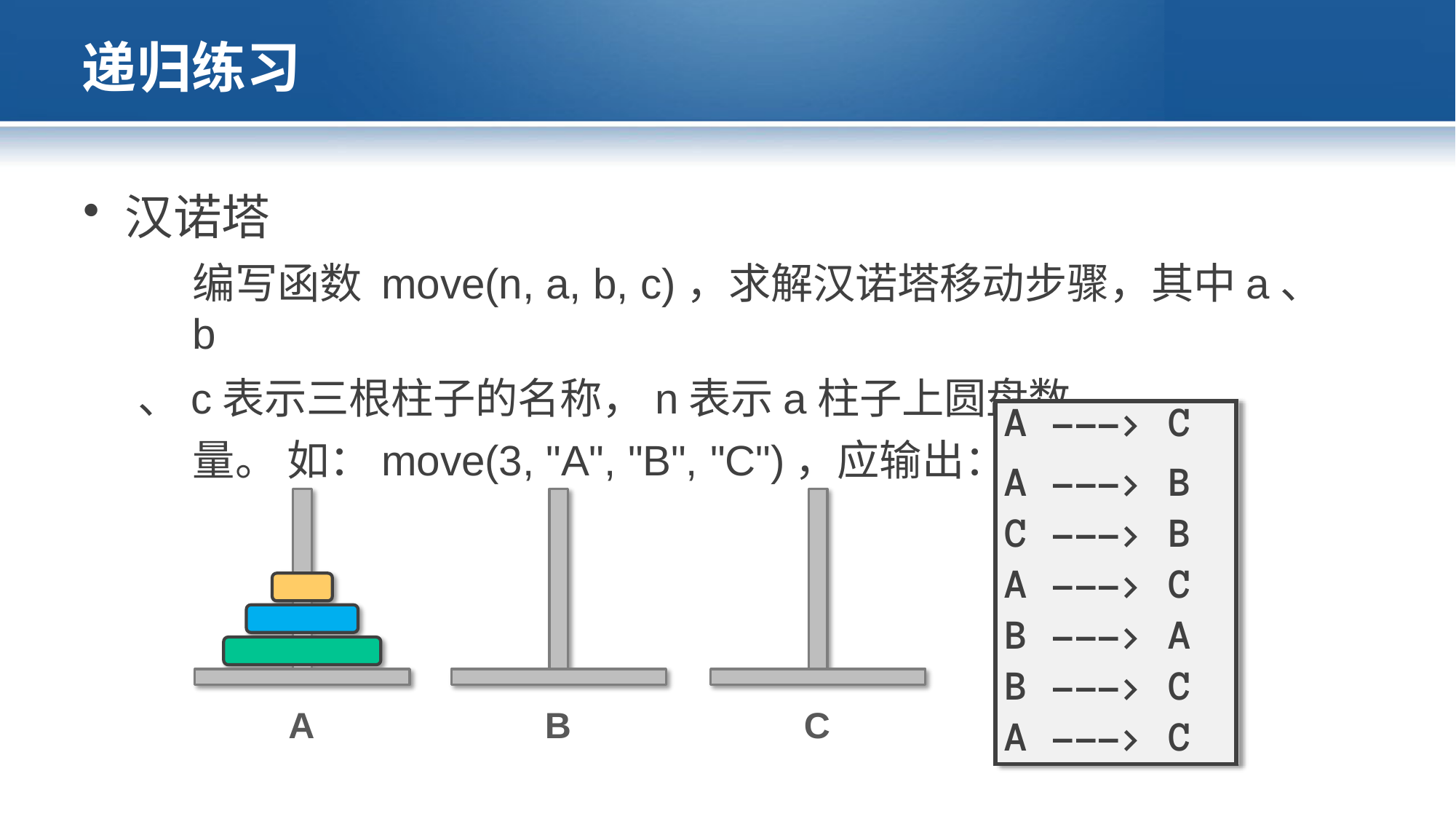

# 递归练习
汉诺塔
编写函数 move(n, a, b, c)，求解汉诺塔移动步骤，其中a、b
、c表示三根柱子的名称，n表示a柱子上圆盘数量。 如：move(3, "A", "B", "C")，应输出：

| A | ---> | C |
| --- | --- | --- |
| A | ---> | B |
| C | ---> | B |
| A | ---> | C |
| B | ---> | A |
| B | ---> | C |
| A | ---> | C |

A
B
C